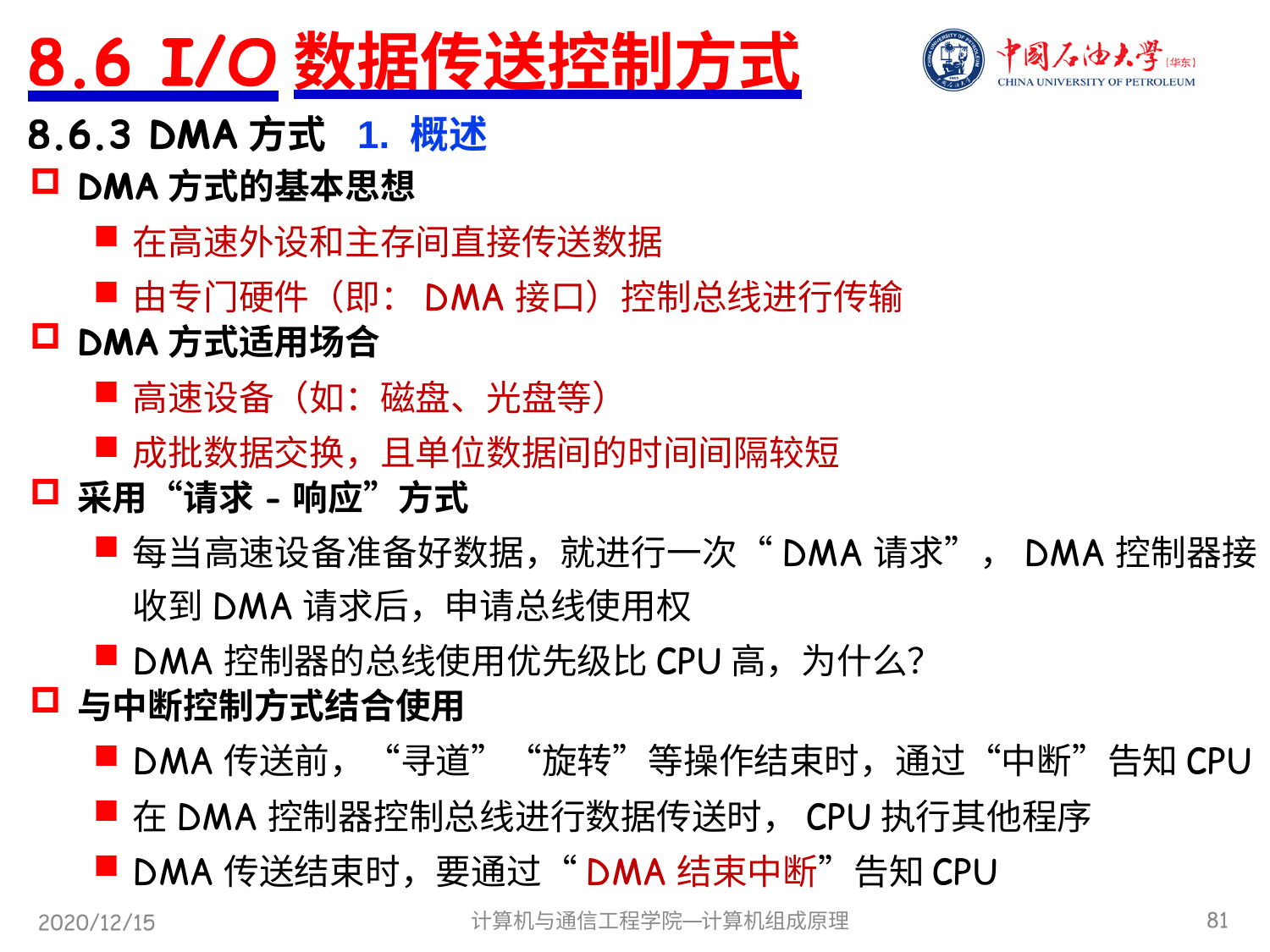

# 8.6 I/O数据传送控制方式
8.6.3 DMA方式
1. 概述
DMA方式的基本思想
在高速外设和主存间直接传送数据
由专门硬件（即：DMA接口）控制总线进行传输
DMA方式适用场合
高速设备（如：磁盘、光盘等）
成批数据交换，且单位数据间的时间间隔较短
采用“请求-响应”方式
每当高速设备准备好数据，就进行一次“DMA请求”，DMA控制器接收到DMA请求后，申请总线使用权
DMA控制器的总线使用优先级比CPU高，为什么？
与中断控制方式结合使用
DMA传送前，“寻道”“旋转”等操作结束时，通过“中断”告知CPU
在DMA控制器控制总线进行数据传送时，CPU执行其他程序
DMA传送结束时，要通过“DMA结束中断”告知CPU
计算机与通信工程学院—计算机组成原理
81
2020/12/15